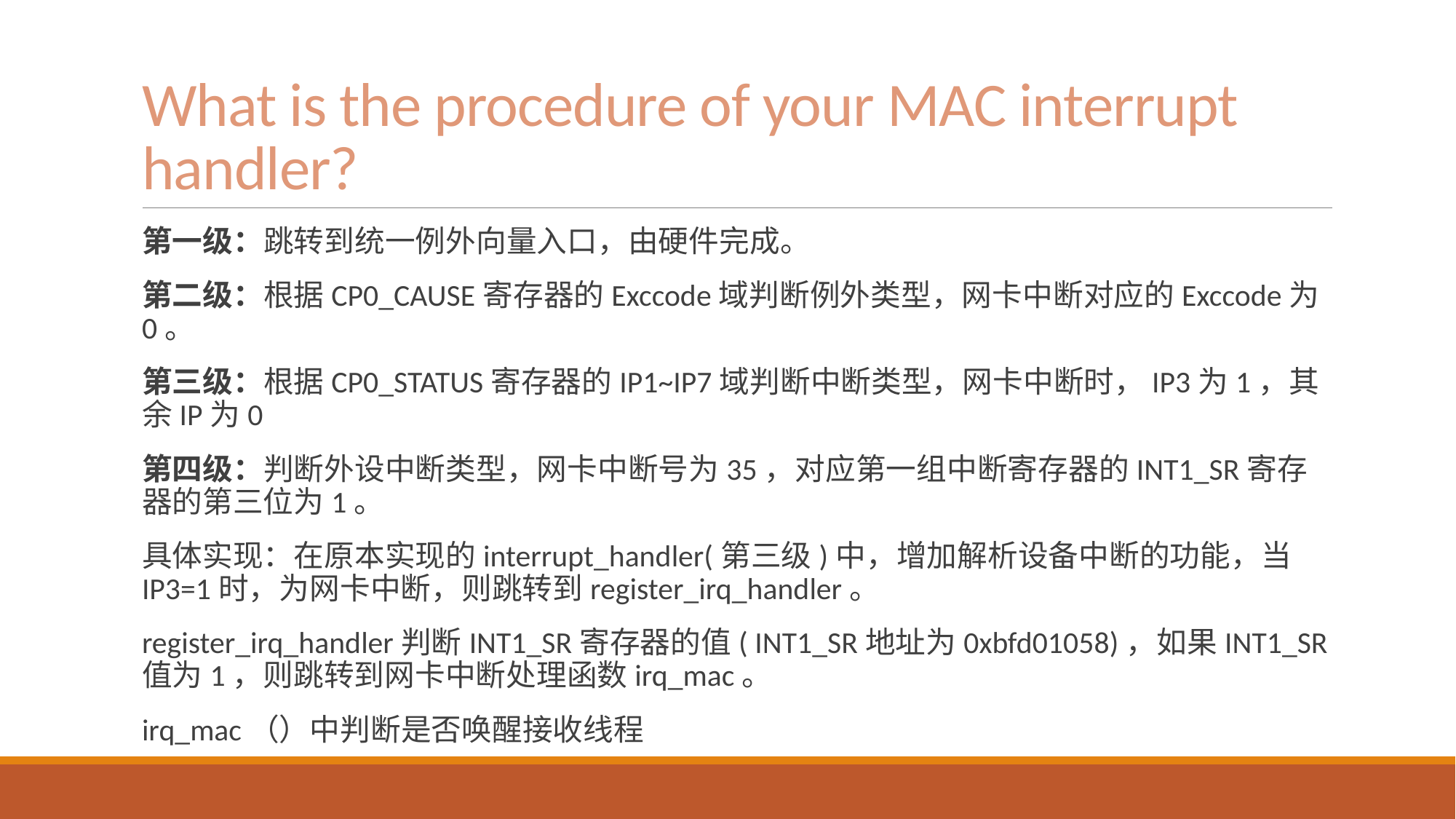

# What is the procedure of your MAC interrupt handler?
第一级：跳转到统一例外向量入口，由硬件完成。
第二级：根据CP0_CAUSE寄存器的Exccode域判断例外类型，网卡中断对应的Exccode为0。
第三级：根据CP0_STATUS寄存器的IP1~IP7域判断中断类型，网卡中断时，IP3为1，其余IP为0
第四级：判断外设中断类型，网卡中断号为35，对应第一组中断寄存器的INT1_SR寄存器的第三位为1。
具体实现：在原本实现的interrupt_handler(第三级)中，增加解析设备中断的功能，当IP3=1时，为网卡中断，则跳转到register_irq_handler。
register_irq_handler判断INT1_SR寄存器的值( INT1_SR地址为0xbfd01058)，如果INT1_SR值为1，则跳转到网卡中断处理函数irq_mac。
irq_mac（）中判断是否唤醒接收线程